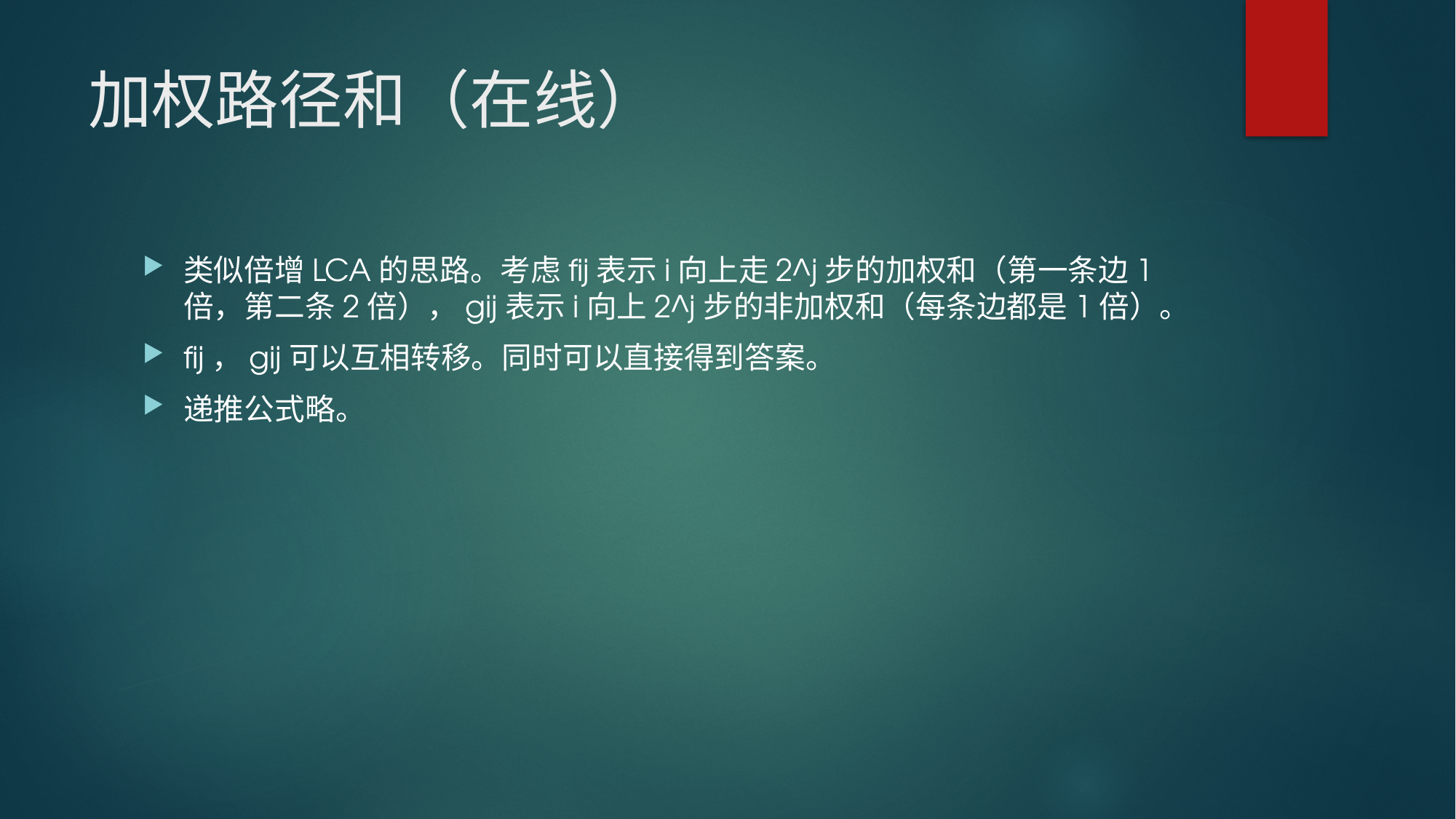

# 加权路径和（在线）
类似倍增LCA的思路。考虑fij表示i向上走2^j步的加权和（第一条边1倍，第二条2倍），gij表示i向上2^j步的非加权和（每条边都是1倍）。
fij，gij可以互相转移。同时可以直接得到答案。
递推公式略。